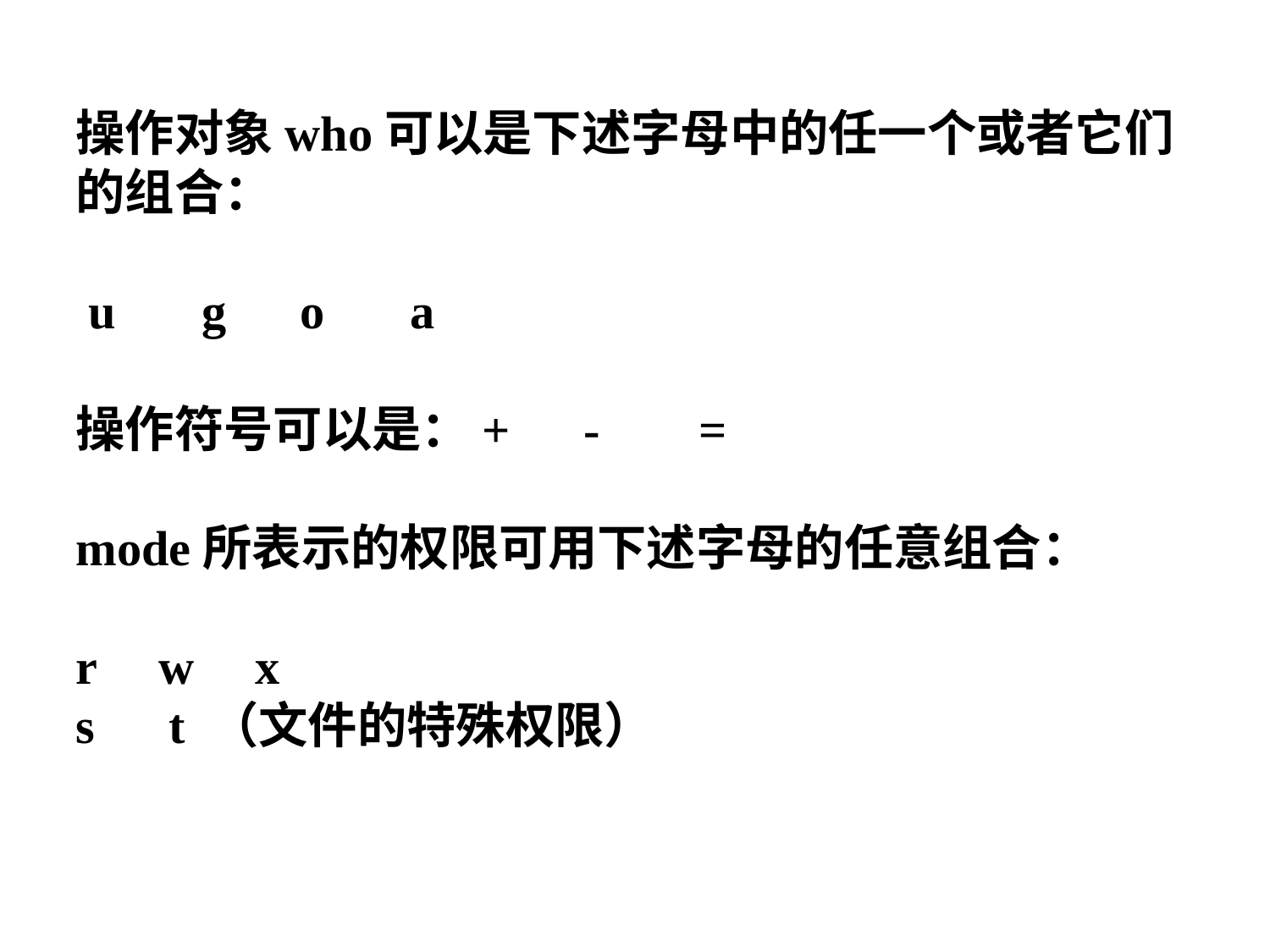

操作对象who可以是下述字母中的任一个或者它们的组合：

 u       g      o       a

操作符号可以是：+      -        =

mode所表示的权限可用下述字母的任意组合：

r     w     x
s      t （文件的特殊权限）